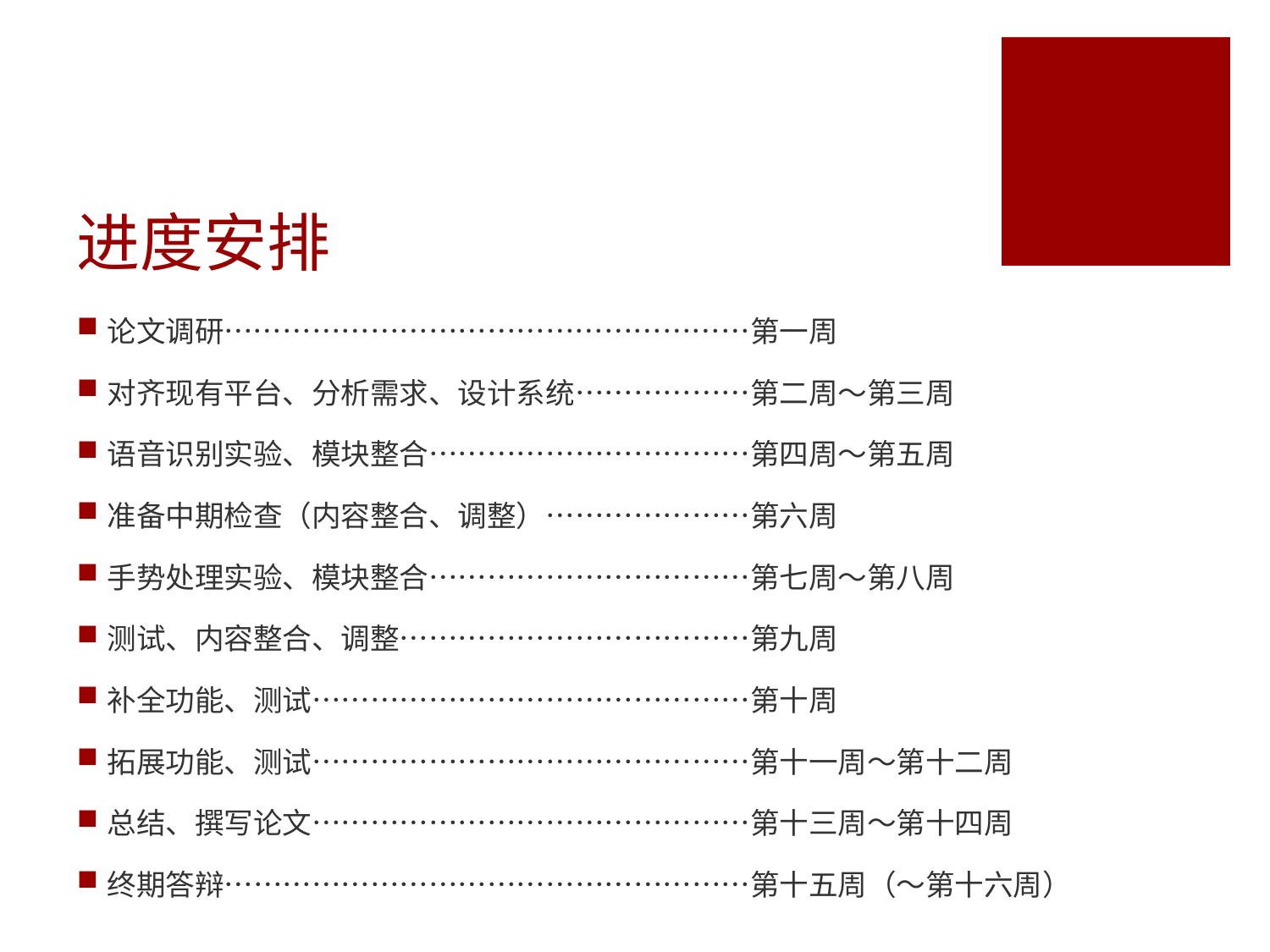

# 进度安排
论文调研………………………………………………第一周
对齐现有平台、分析需求、设计系统………………第二周～第三周
语音识别实验、模块整合……………………………第四周～第五周
准备中期检查（内容整合、调整）…………………第六周
手势处理实验、模块整合……………………………第七周～第八周
测试、内容整合、调整………………………………第九周
补全功能、测试………………………………………第十周
拓展功能、测试………………………………………第十一周～第十二周
总结、撰写论文………………………………………第十三周～第十四周
终期答辩………………………………………………第十五周（～第十六周）